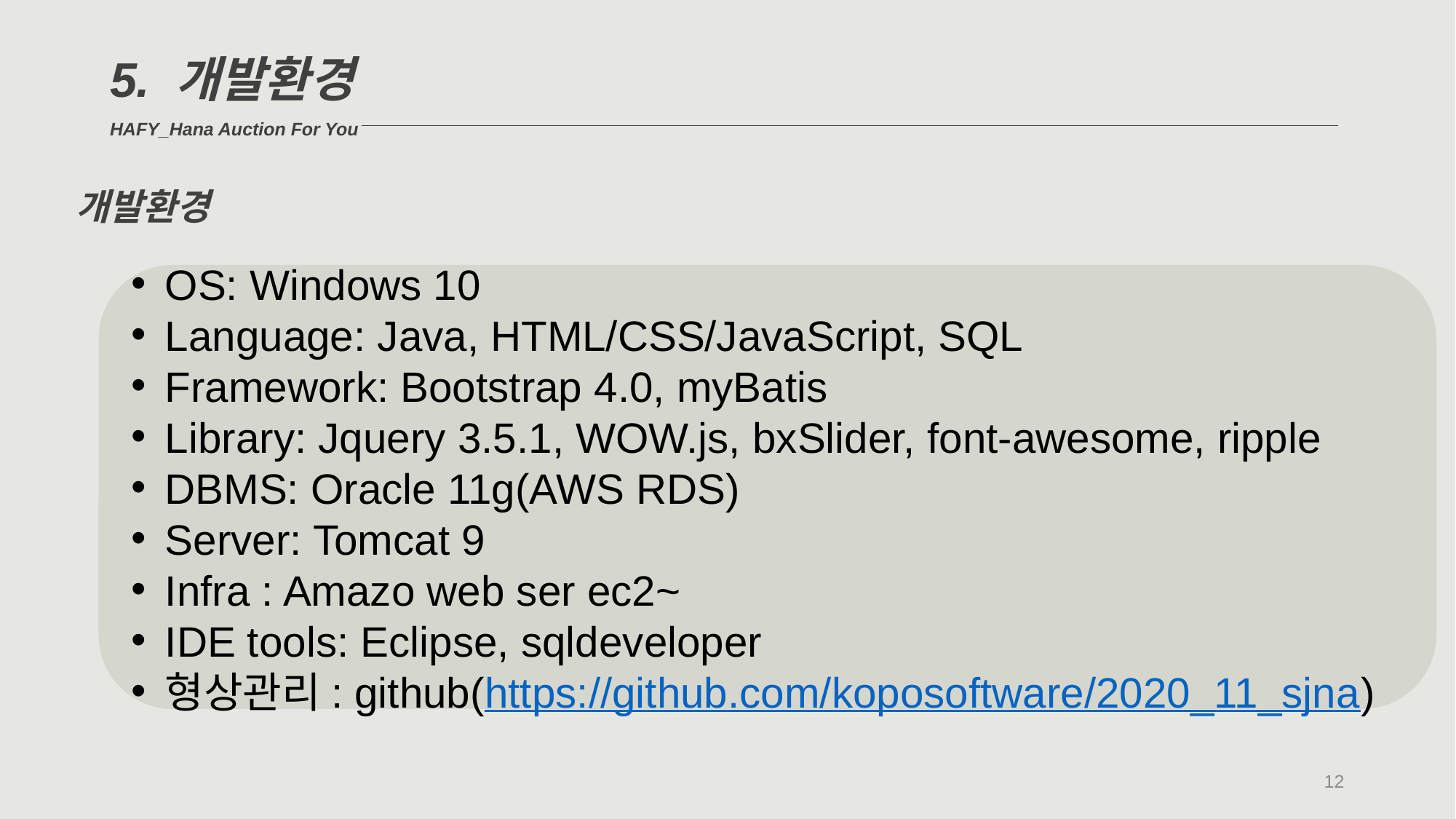

5. 개발환경
HAFY_Hana Auction For You
개발환경
OS: Windows 10
Language: Java, HTML/CSS/JavaScript, SQL
Framework: Bootstrap 4.0, myBatis
Library: Jquery 3.5.1, WOW.js, bxSlider, font-awesome, ripple
DBMS: Oracle 11g(AWS RDS)
Server: Tomcat 9
Infra : Amazo web ser ec2~
IDE tools: Eclipse, sqldeveloper
형상관리: github(https://github.com/koposoftware/2020_11_sjna)
12